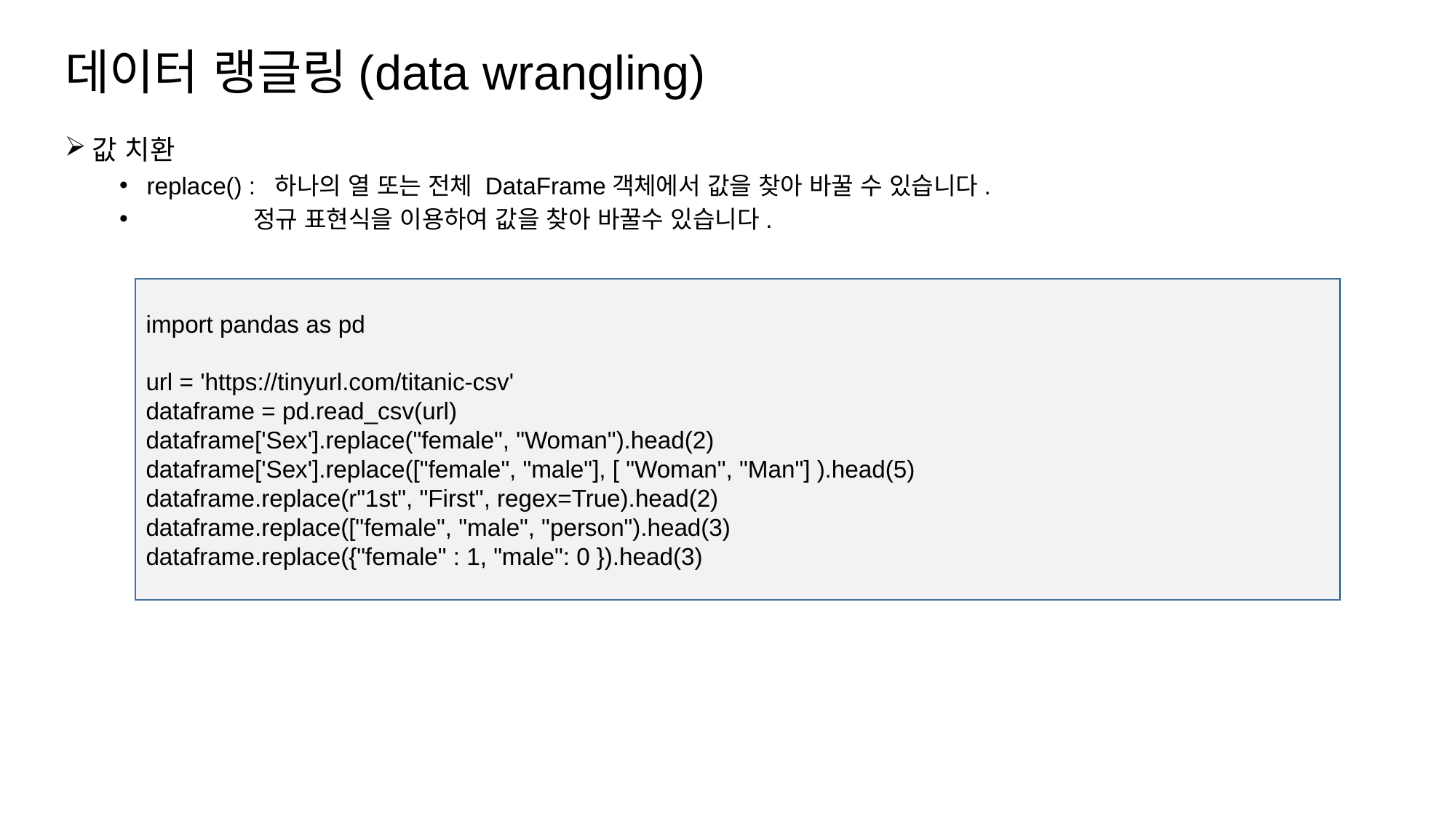

# 데이터 랭글링(data wrangling)
값 치환
replace() :  하나의 열 또는 전체 DataFrame객체에서 값을 찾아 바꿀 수 있습니다.
               정규 표현식을 이용하여 값을 찾아 바꿀수 있습니다.
import pandas as pd

url = 'https://tinyurl.com/titanic-csv'
dataframe = pd.read_csv(url)
dataframe['Sex'].replace("female", "Woman").head(2)
dataframe['Sex'].replace(["female", "male"], [ "Woman", "Man"] ).head(5)
dataframe.replace(r"1st", "First", regex=True).head(2)
dataframe.replace(["female", "male", "person").head(3)
dataframe.replace({"female" : 1, "male": 0 }).head(3)